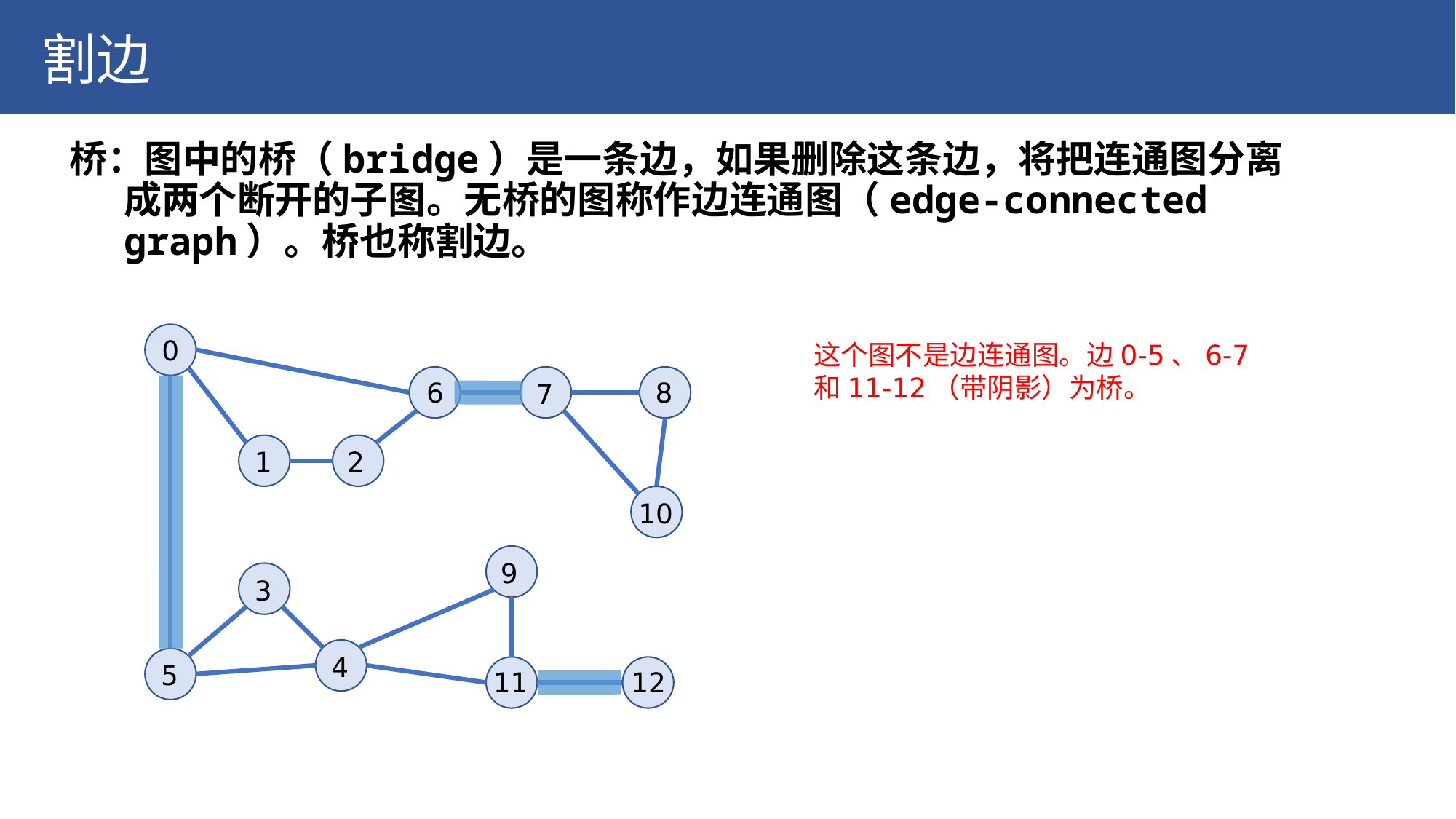

割边
桥：图中的桥（bridge）是一条边，如果删除这条边，将把连通图分离成两个断开的子图。无桥的图称作边连通图（edge-connected graph）。桥也称割边。

0

6
8
7

1
2

10

9

3

4

5

11
12
这个图不是边连通图。边0-5、6-7和11-12（带阴影）为桥。